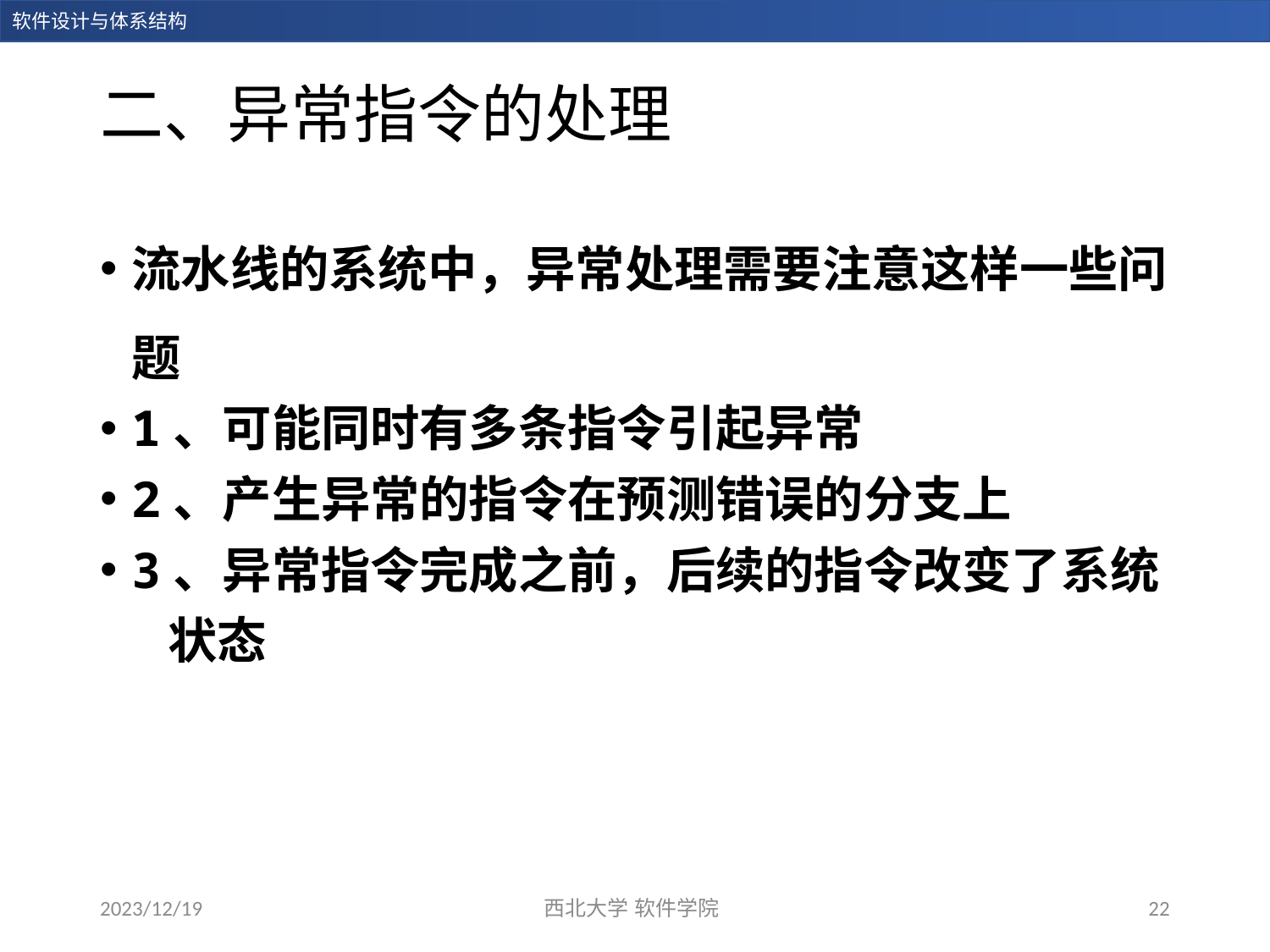

# 二、异常指令的处理
流水线的系统中，异常处理需要注意这样一些问题
1、可能同时有多条指令引起异常
2、产生异常的指令在预测错误的分支上
3、异常指令完成之前，后续的指令改变了系统
     状态
2023/12/19
西北大学 软件学院
22